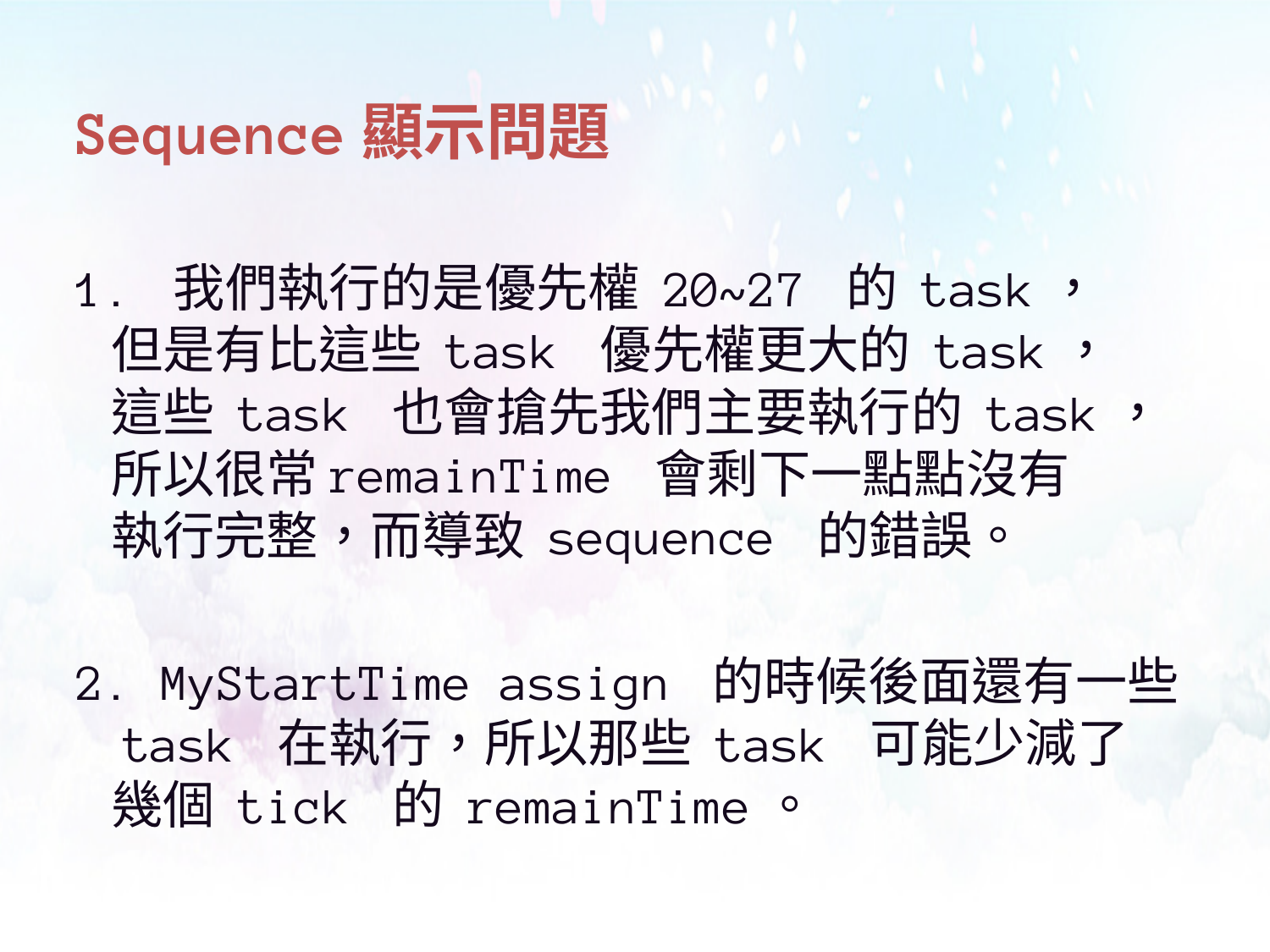

Sequence顯示問題

1. 我們執行的是優先權 20~27 的 task，
   但是有比這些 task 優先權更大的 task，
   這些 task 也會搶先我們主要執行的 task，
   所以很常remainTime 會剩下一點點沒有
   執行完整，而導致 sequence 的錯誤。

2. MyStartTime assign 的時候後面還有一些
   task 在執行，所以那些 task 可能少減了
   幾個 tick 的 remainTime。